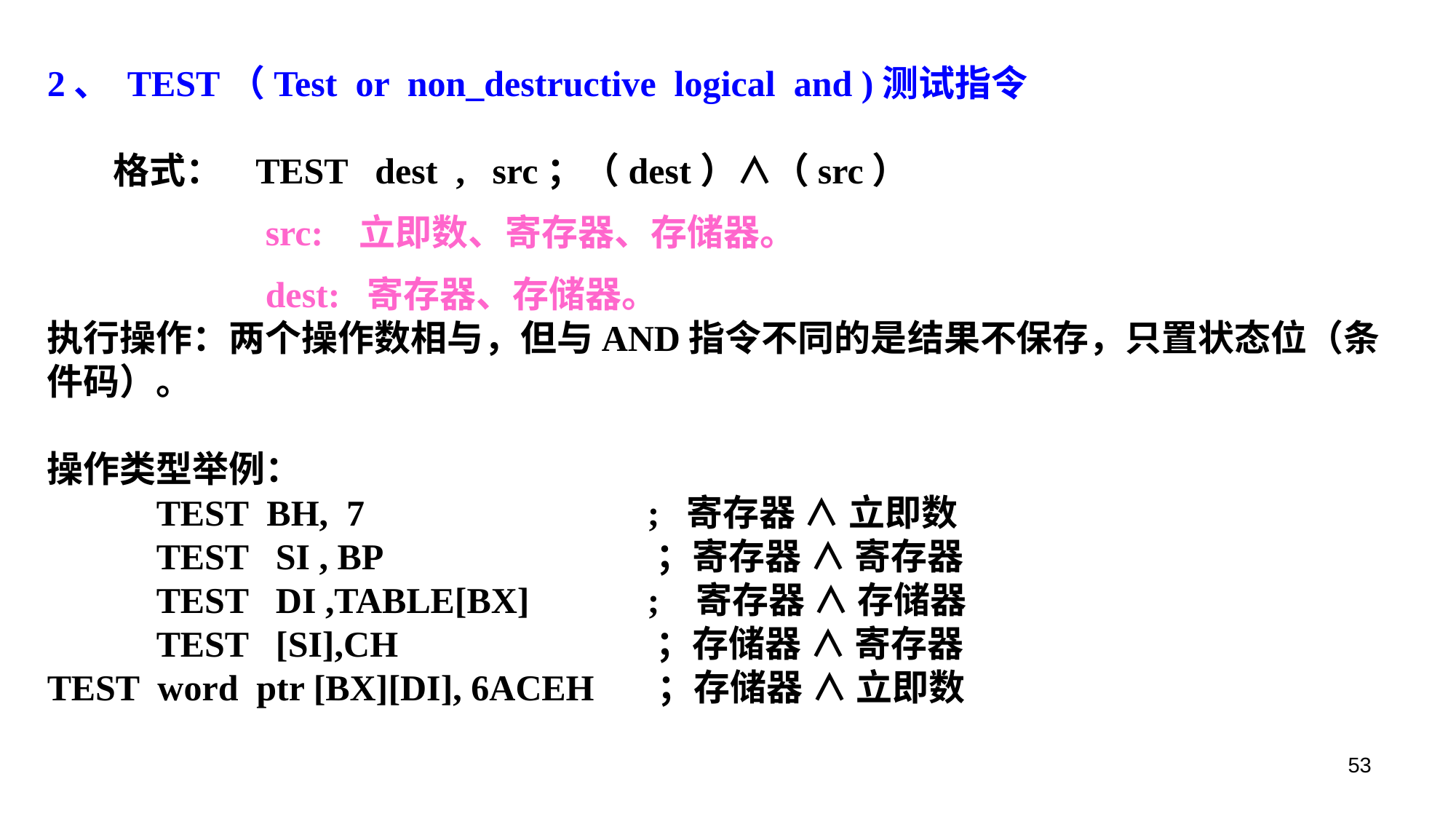

2、 TEST（Test  or  non_destructive  logical  and )测试指令

       格式：   TEST   dest  ,   src；（dest）∧（src）
		src:   立即数、寄存器、存储器。
		dest:  寄存器、存储器。
执行操作：两个操作数相与，但与AND指令不同的是结果不保存，只置状态位（条件码）。

操作类型举例：
	TEST  BH,  7			      ;  寄存器 ∧ 立即数
	TEST   SI , BP		      ；寄存器 ∧ 寄存器
	TEST   DI ,TABLE[BX]	      ;   寄存器 ∧ 存储器
	TEST   [SI],CH		      ；存储器 ∧ 寄存器
TEST  word  ptr [BX][DI], 6ACEH      ；存储器 ∧ 立即数
53